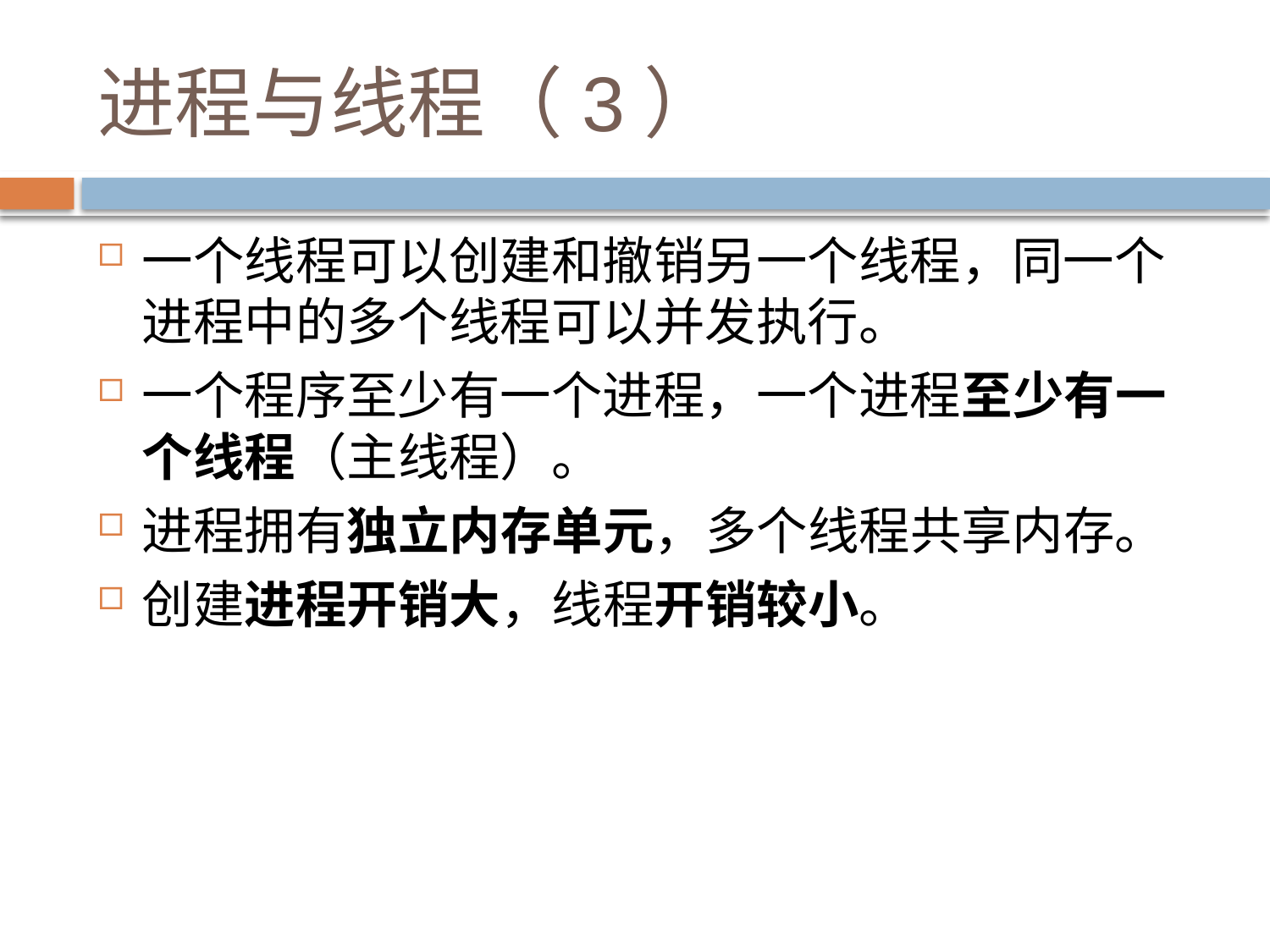

# 进程与线程（3）
一个线程可以创建和撤销另一个线程，同一个进程中的多个线程可以并发执行。
一个程序至少有一个进程，一个进程至少有一个线程（主线程）。
进程拥有独立内存单元，多个线程共享内存。
创建进程开销大，线程开销较小。